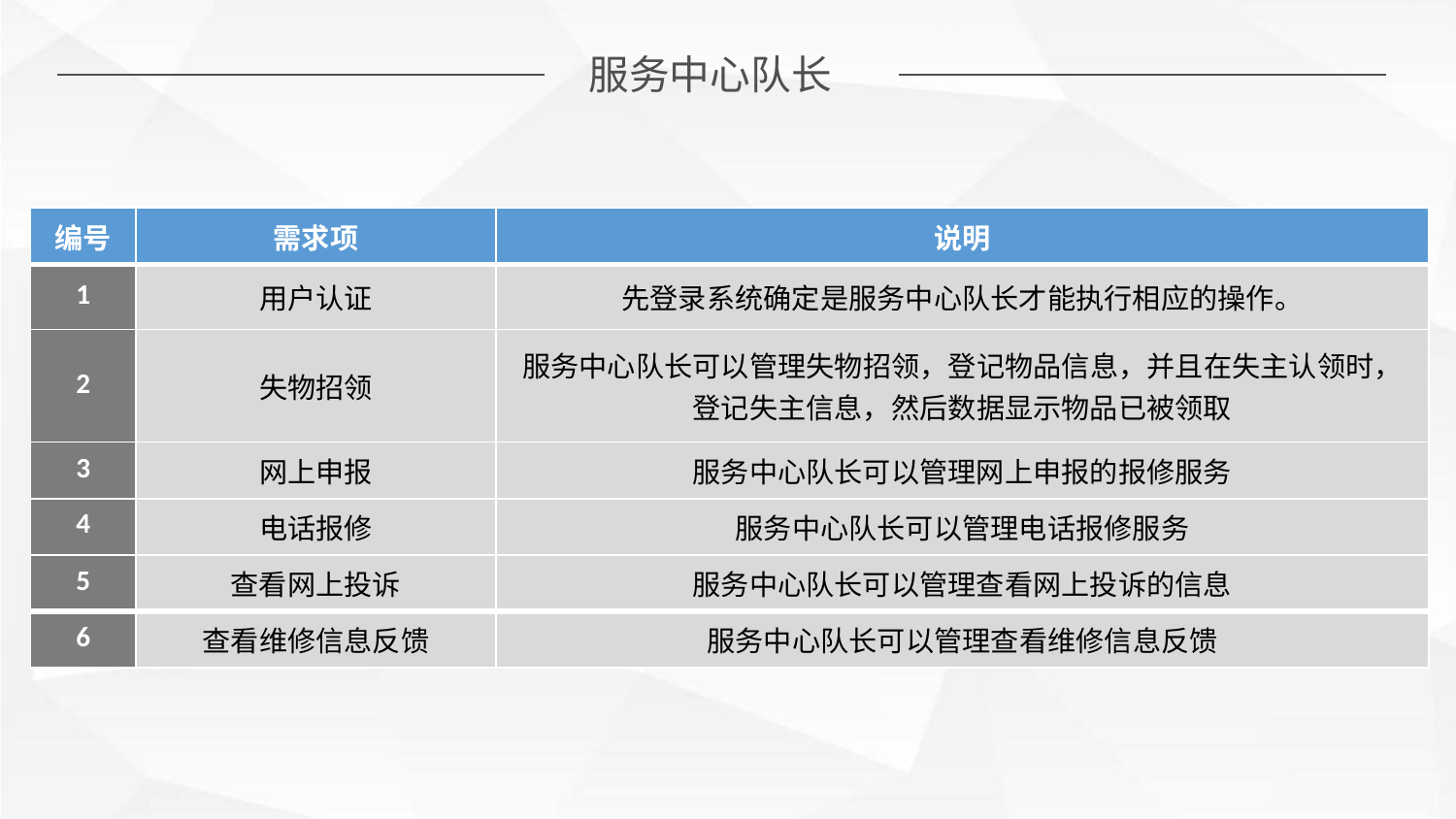

服务中心队长
| 编号 | 需求项 | 说明 |
| --- | --- | --- |
| 1 | 用户认证 | 先登录系统确定是服务中心队长才能执行相应的操作。 |
| 2 | 失物招领 | 服务中心队长可以管理失物招领，登记物品信息，并且在失主认领时，登记失主信息，然后数据显示物品已被领取 |
| 3 | 网上申报 | 服务中心队长可以管理网上申报的报修服务 |
| 4 | 电话报修 | 服务中心队长可以管理电话报修服务 |
| 5 | 查看网上投诉 | 服务中心队长可以管理查看网上投诉的信息 |
| 6 | 查看维修信息反馈 | 服务中心队长可以管理查看维修信息反馈 |